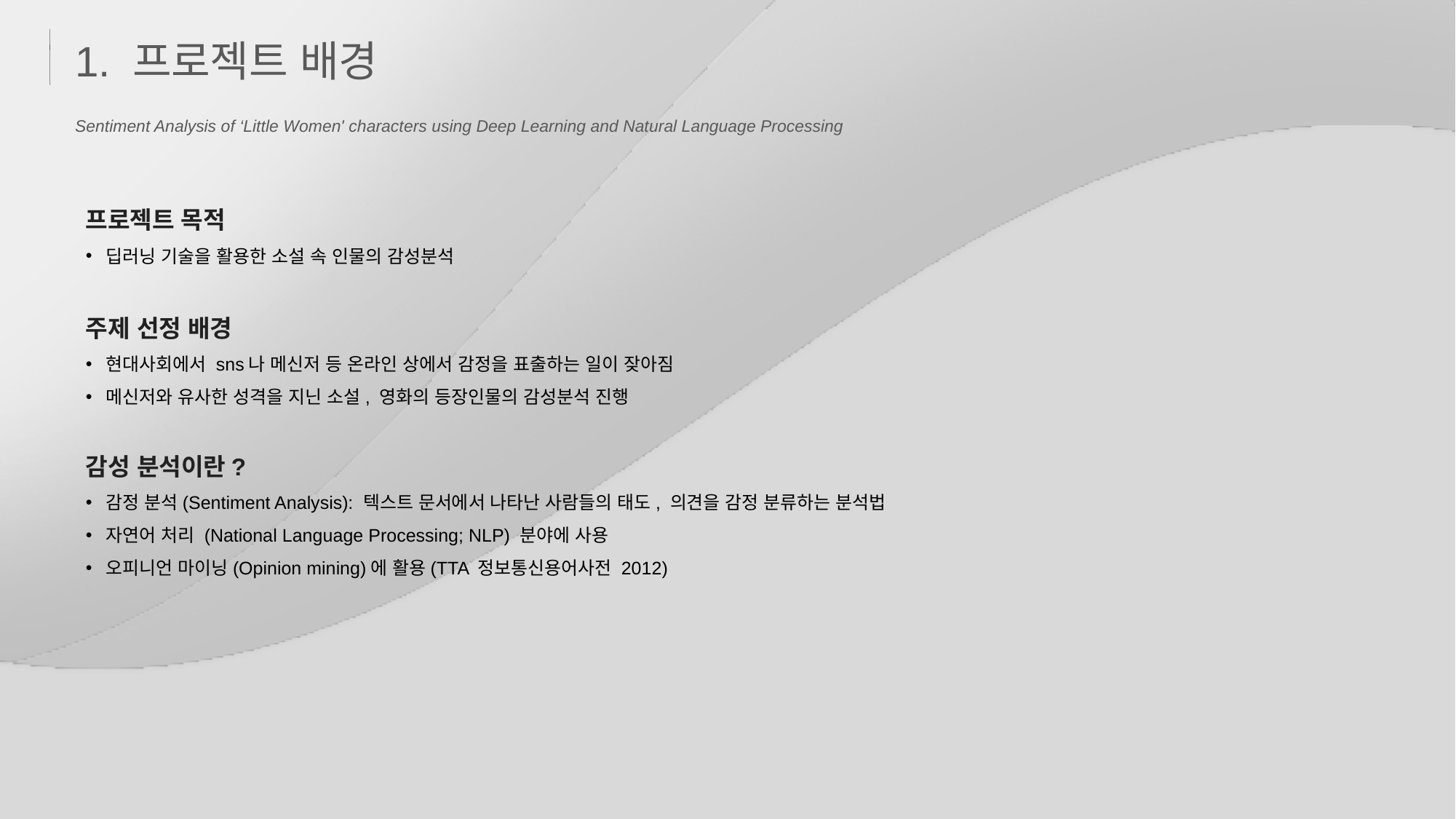

1. 프로젝트 배경
Sentiment Analysis of ‘Little Women' characters using Deep Learning and Natural Language Processing

프로젝트 목적
딥러닝 기술을 활용한 소설 속 인물의 감성분석

주제 선정 배경
현대사회에서 sns나 메신저 등 온라인 상에서 감정을 표출하는 일이 잦아짐
메신저와 유사한 성격을 지닌 소설, 영화의 등장인물의 감성분석 진행
감성 분석이란?
감정 분석(Sentiment Analysis): 텍스트 문서에서 나타난 사람들의 태도, 의견을 감정 분류하는 분석법
자연어 처리 (National Language Processing; NLP) 분야에 사용
오피니언 마이닝(Opinion mining)에 활용(TTA 정보통신용어사전 2012)